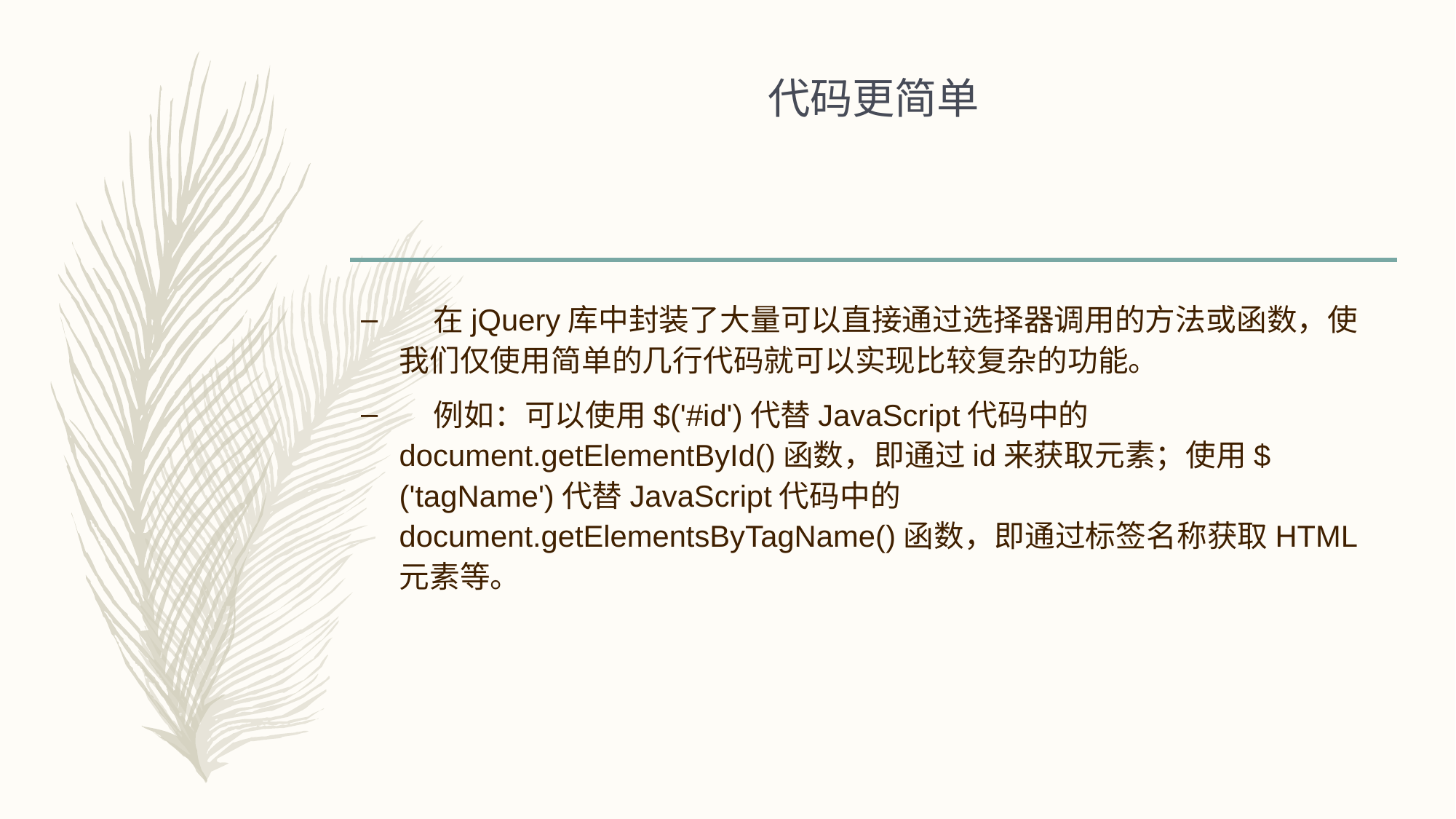

# 代码更简单
    在jQuery库中封装了大量可以直接通过选择器调用的方法或函数，使我们仅使用简单的几行代码就可以实现比较复杂的功能。
    例如：可以使用$('#id')代替JavaScript代码中的document.getElementById()函数，即通过id来获取元素；使用$('tagName')代替JavaScript代码中的document.getElementsByTagName()函数，即通过标签名称获取HTML元素等。